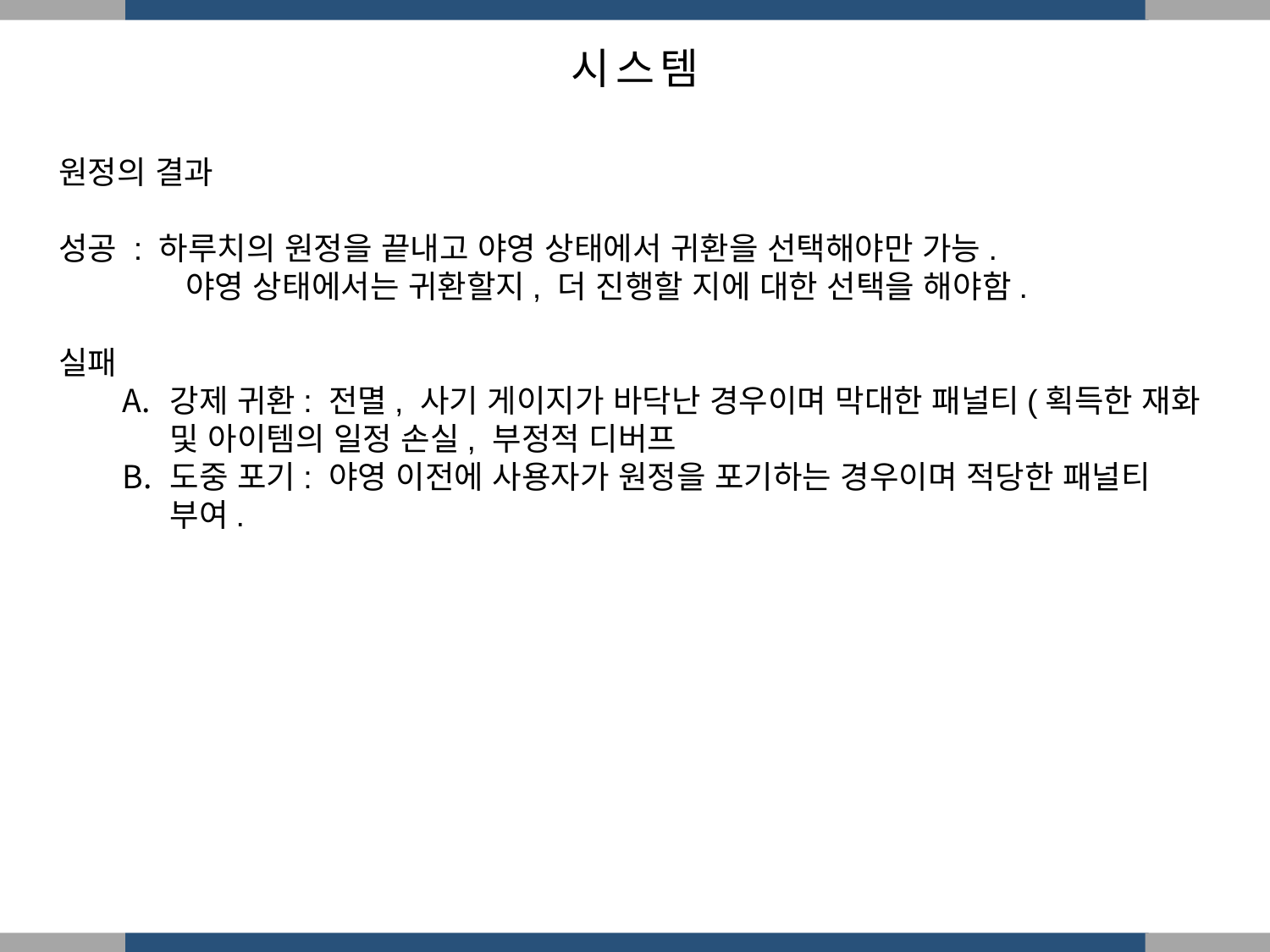

시스템
원정의 결과

성공 : 하루치의 원정을 끝내고 야영 상태에서 귀환을 선택해야만 가능.
	야영 상태에서는 귀환할지, 더 진행할 지에 대한 선택을 해야함.

실패
강제 귀환: 전멸, 사기 게이지가 바닥난 경우이며 막대한 패널티(획득한 재화 및 아이템의 일정 손실, 부정적 디버프
도중 포기: 야영 이전에 사용자가 원정을 포기하는 경우이며 적당한 패널티 부여.